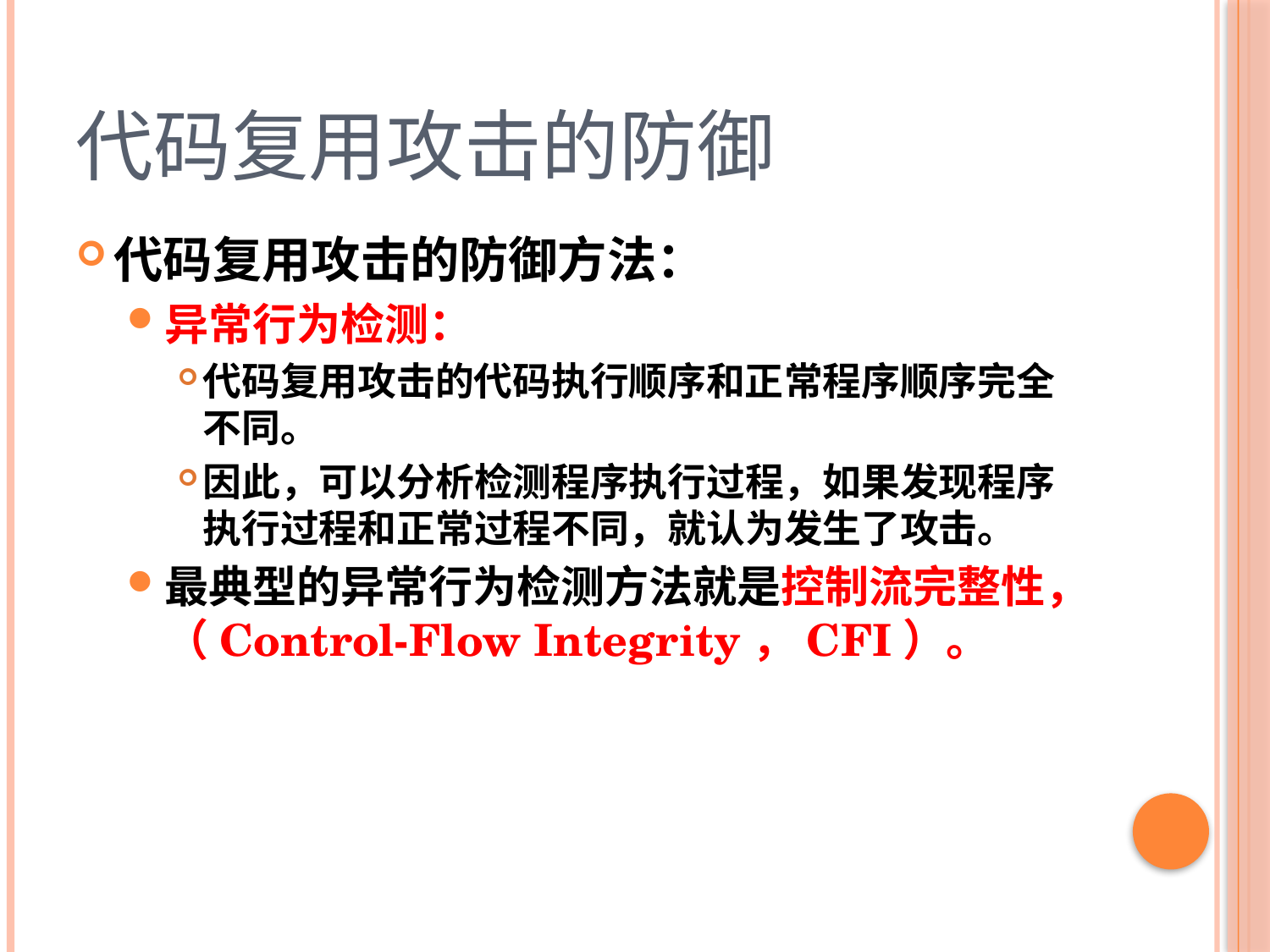

# 代码复用攻击的防御
代码复用攻击的防御方法：
异常行为检测：
代码复用攻击的代码执行顺序和正常程序顺序完全不同。
因此，可以分析检测程序执行过程，如果发现程序执行过程和正常过程不同，就认为发生了攻击。
最典型的异常行为检测方法就是控制流完整性，（Control-Flow Integrity，CFI）。